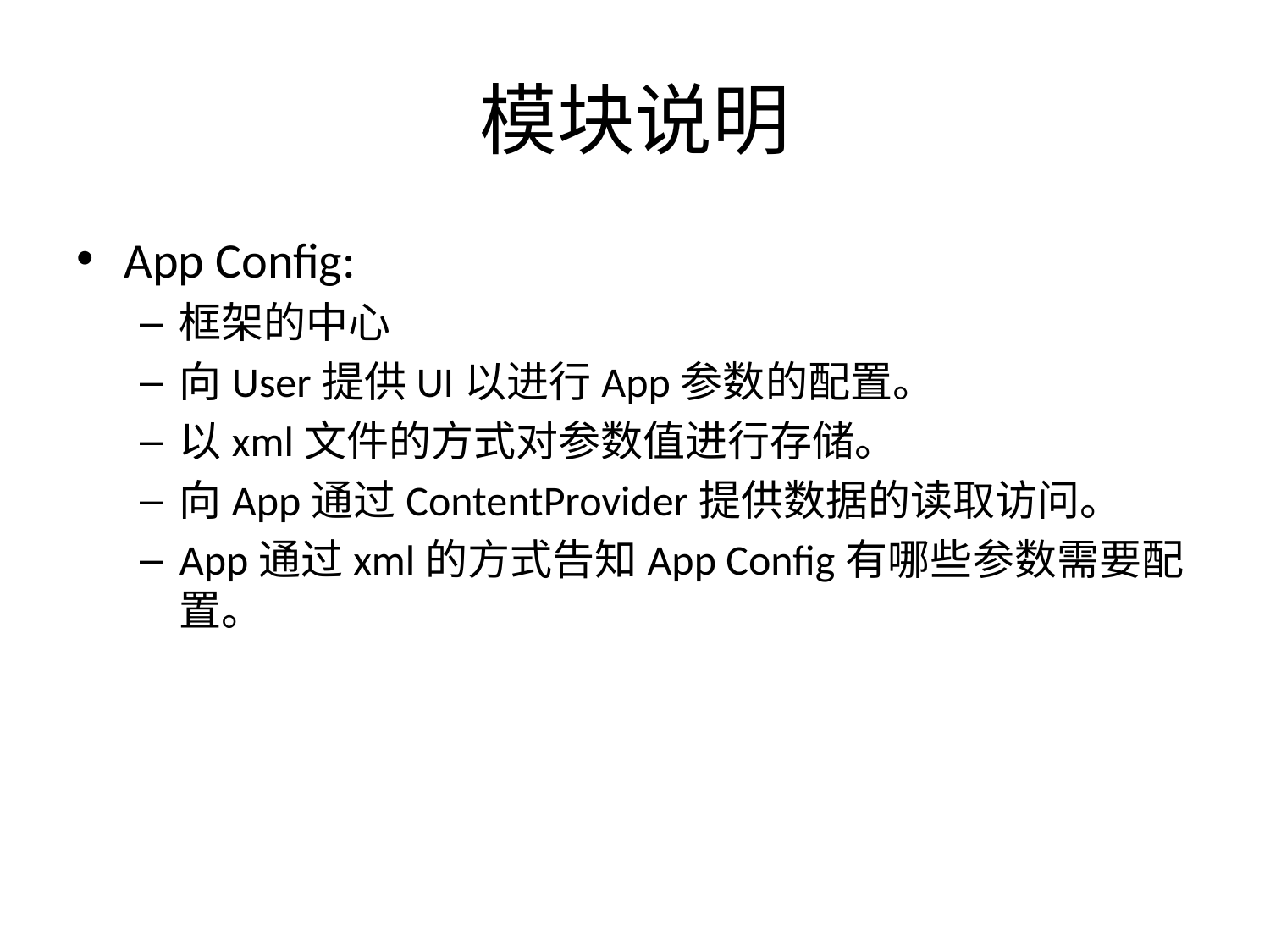

# 模块说明
App Config:
框架的中心
向User提供UI以进行App参数的配置。
以xml文件的方式对参数值进行存储。
向App通过ContentProvider提供数据的读取访问。
App通过xml的方式告知App Config有哪些参数需要配置。